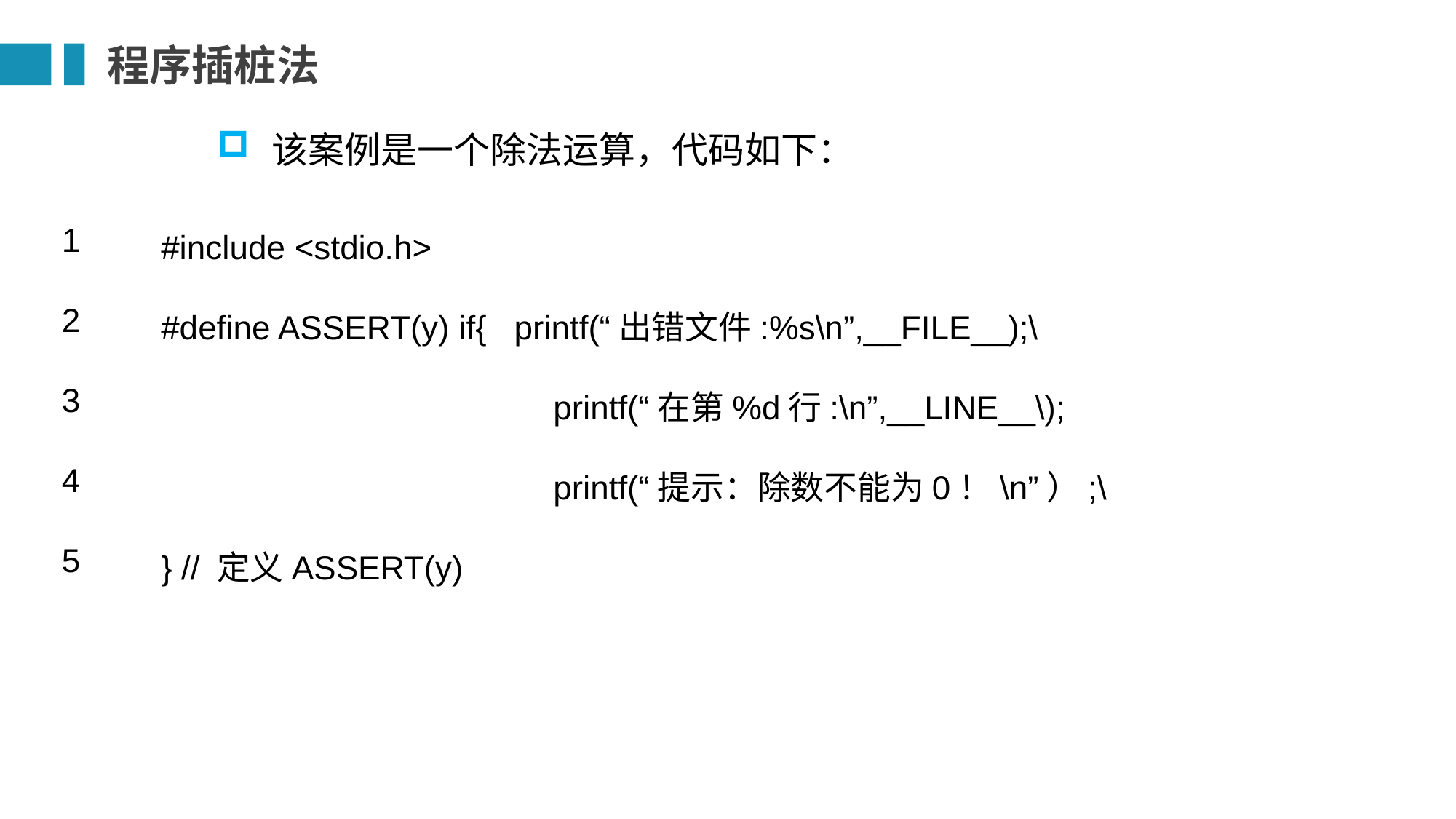

程序插桩法

该案例是一个除法运算，代码如下：
#include <stdio.h>
#define ASSERT(y) if{   printf(“出错文件:%s\n”,__FILE__);\
       printf(“在第%d行:\n”,__LINE__\);
       printf(“提示：除数不能为0！\n”）;\
} // 定义ASSERT(y)

1

2

3

4

5
111